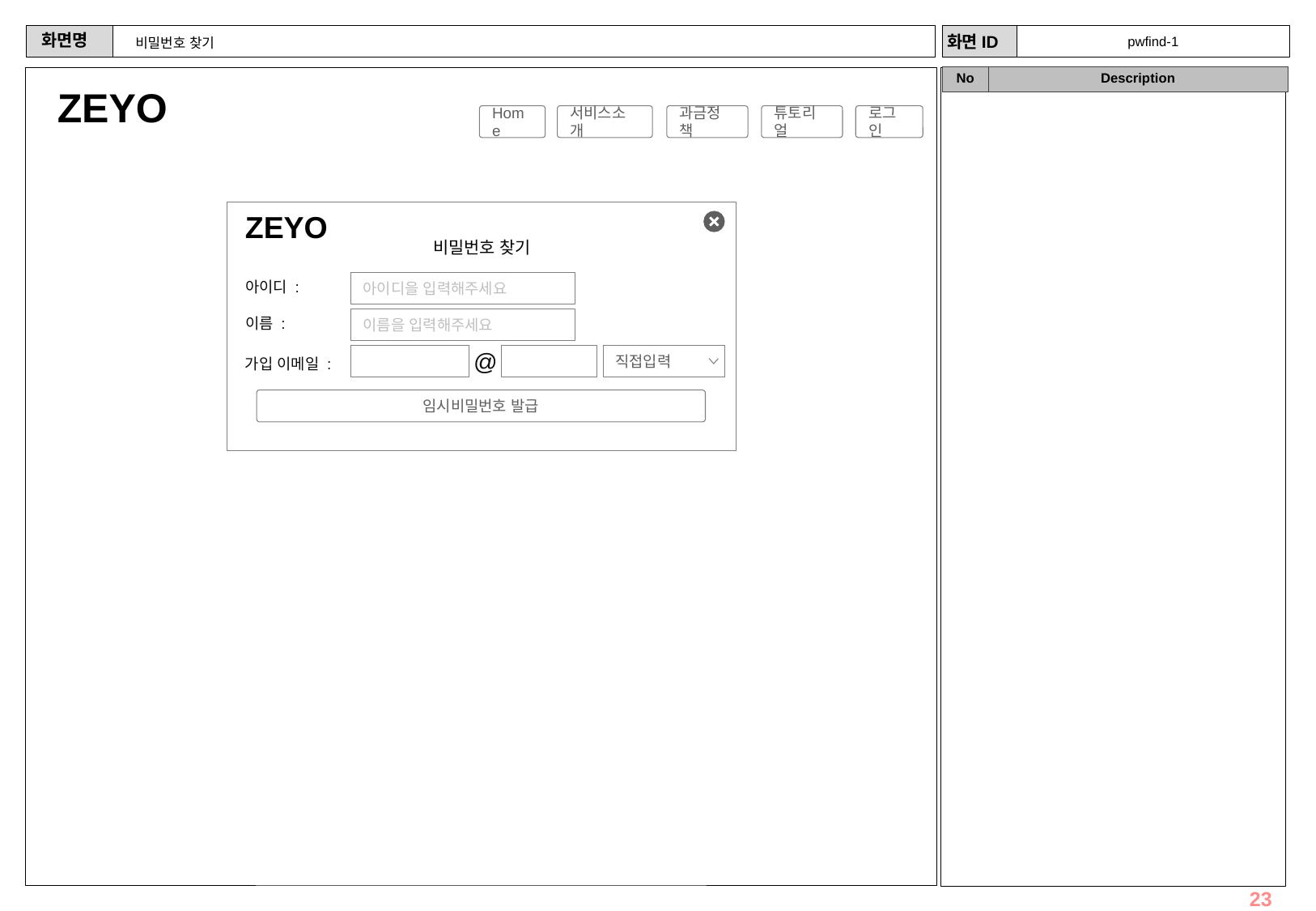

pwfind-1
# 비밀번호 찾기
ZEYO
Home
서비스소개
과금정책
튜토리얼
로그인
ZEYO

비밀번호 찾기
아이디 :
아이디을 입력해주세요
이름 :
이름을 입력해주세요
@

직접입력

가입 이메일 :
임시비밀번호 발급
23